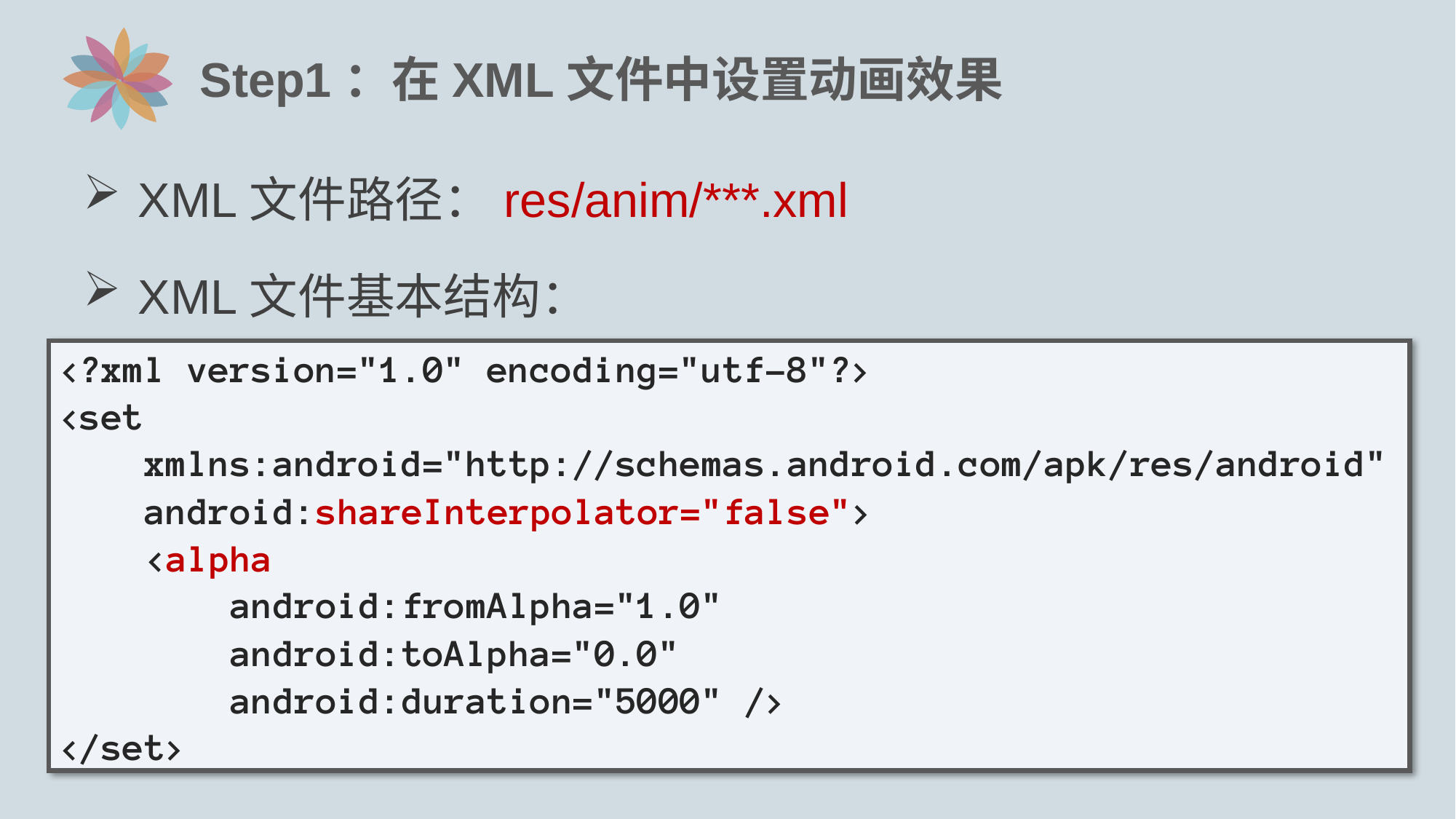

# Step1：在XML文件中设置动画效果
XML文件路径：res/anim/***.xml
XML文件基本结构：
<?xml version="1.0" encoding="utf-8"?>
<set
    xmlns:android="http://schemas.android.com/apk/res/android"
    android:shareInterpolator="false">
    <alpha
        android:fromAlpha="1.0"
        android:toAlpha="0.0"
        android:duration="5000" />
</set>